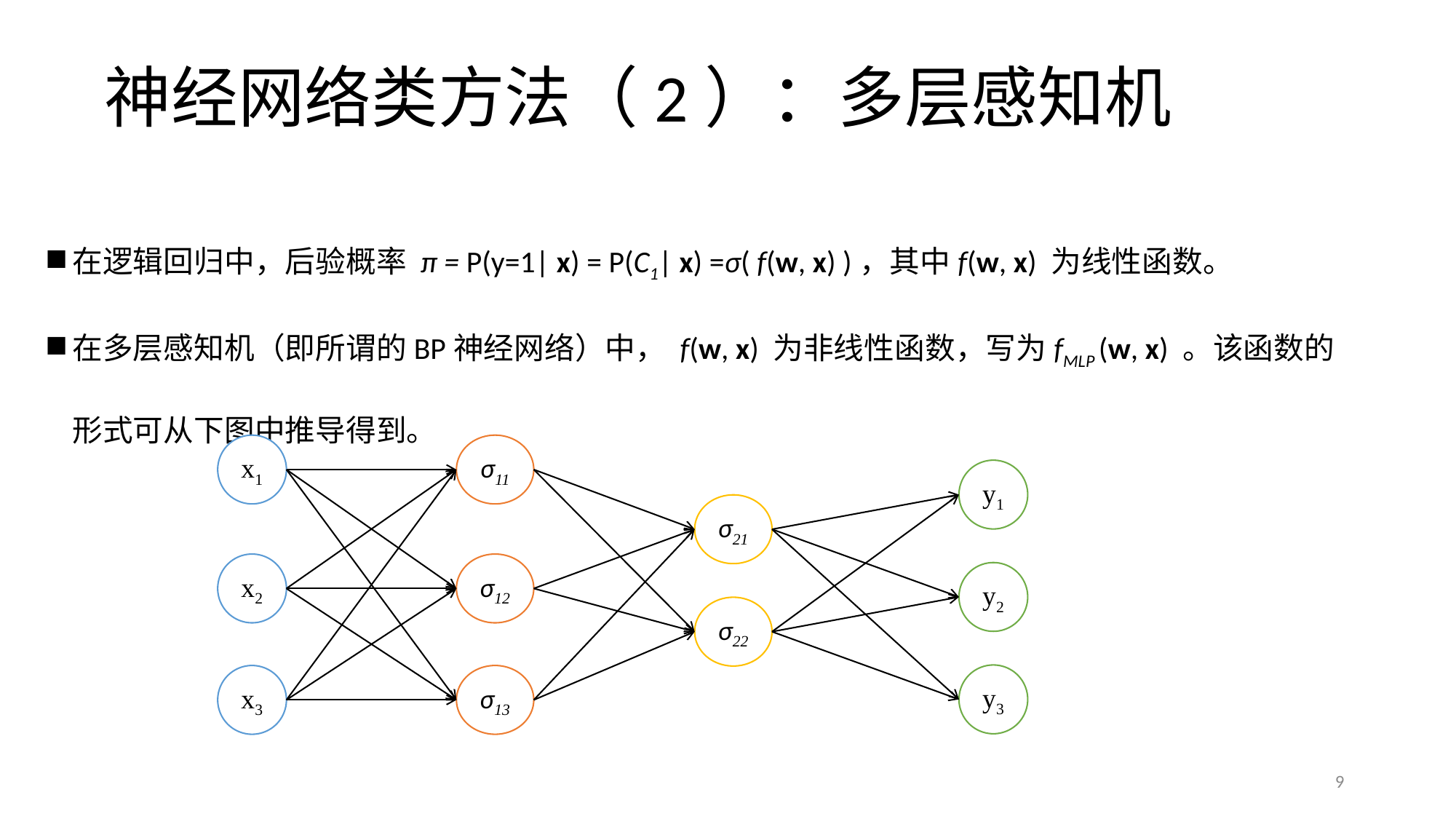

# 神经网络类方法（2）：多层感知机
在逻辑回归中，后验概率 π = P(y=1| x) = P(C1| x) =σ( f(w, x) )，其中f(w, x) 为线性函数。
在多层感知机（即所谓的BP神经网络）中， f(w, x) 为非线性函数，写为fMLP (w, x) 。该函数的形式可从下图中推导得到。
x1
σ11
y1
σ21
x2
σ12
y2
σ22
y3
x3
σ13
9